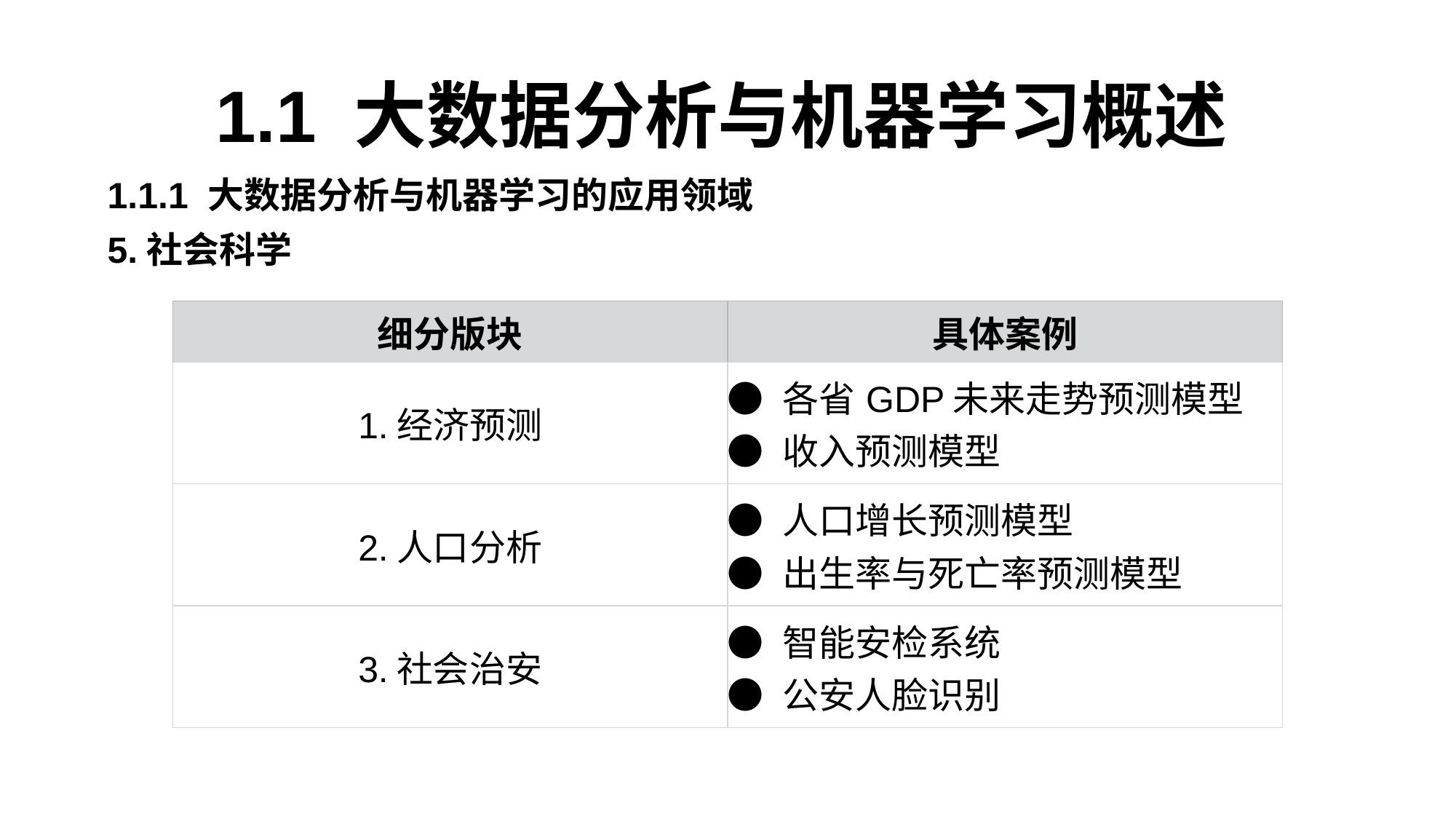

# 1.1 大数据分析与机器学习概述
1.1.1 大数据分析与机器学习的应用领域
5.社会科学
| 细分版块 | 具体案例 |
| --- | --- |
| 1.经济预测 | ● 各省GDP未来走势预测模型 ● 收入预测模型 |
| 2.人口分析 | ● 人口增长预测模型 ● 出生率与死亡率预测模型 |
| 3.社会治安 | ● 智能安检系统 ● 公安人脸识别 |